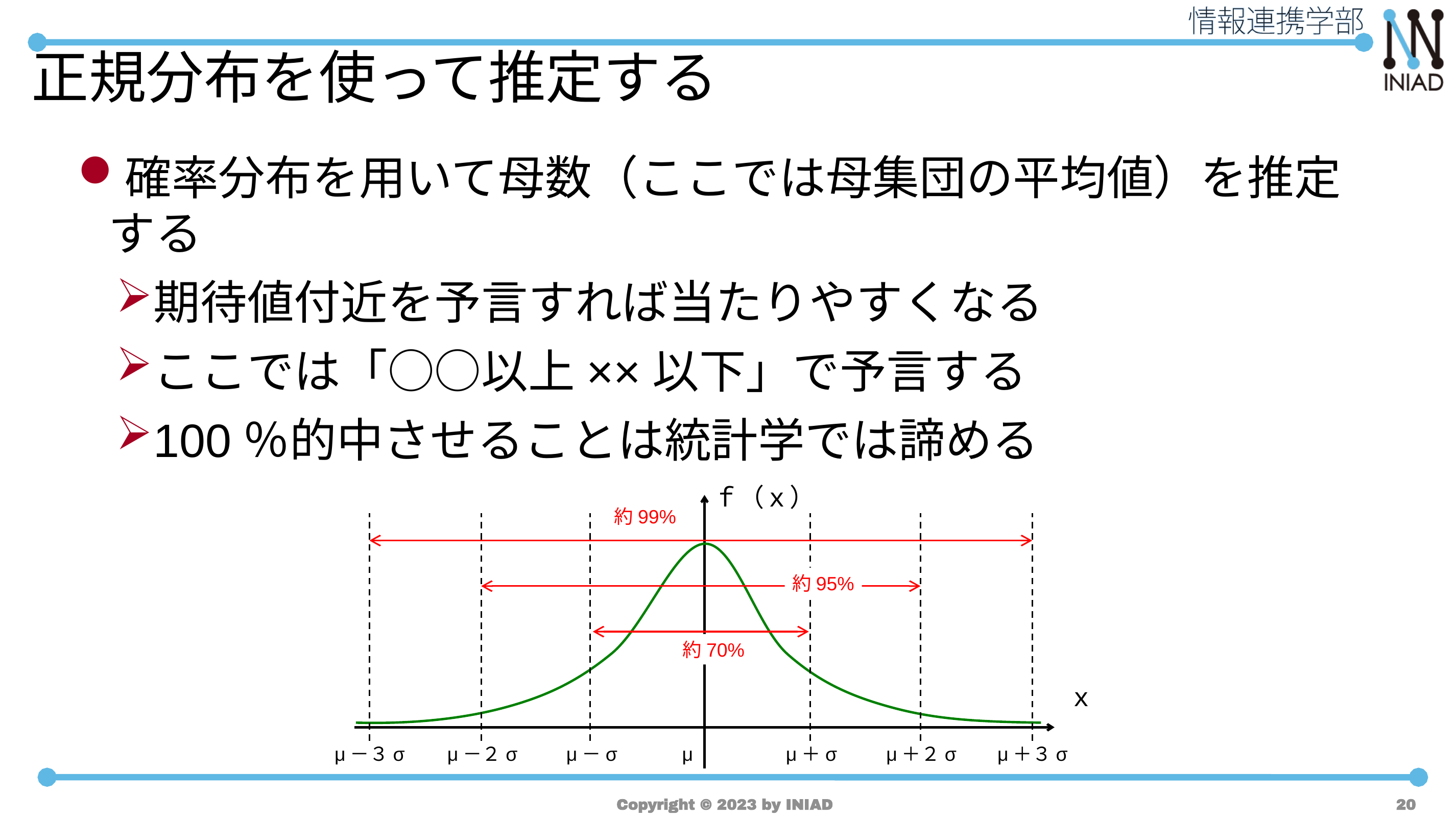

# 正規分布を使って推定する
確率分布を用いて母数（ここでは母集団の平均値）を推定する
期待値付近を予言すれば当たりやすくなる
ここでは「○○以上××以下」で予言する
100％的中させることは統計学では諦める
ｆ（ｘ）
約99%
μ－３σ
μ＋３σ
約95%
μ－２σ
μ＋２σ
約70%
μ－σ
μ
μ＋σ

ｘ
Copyright © 2023 by INIAD
20